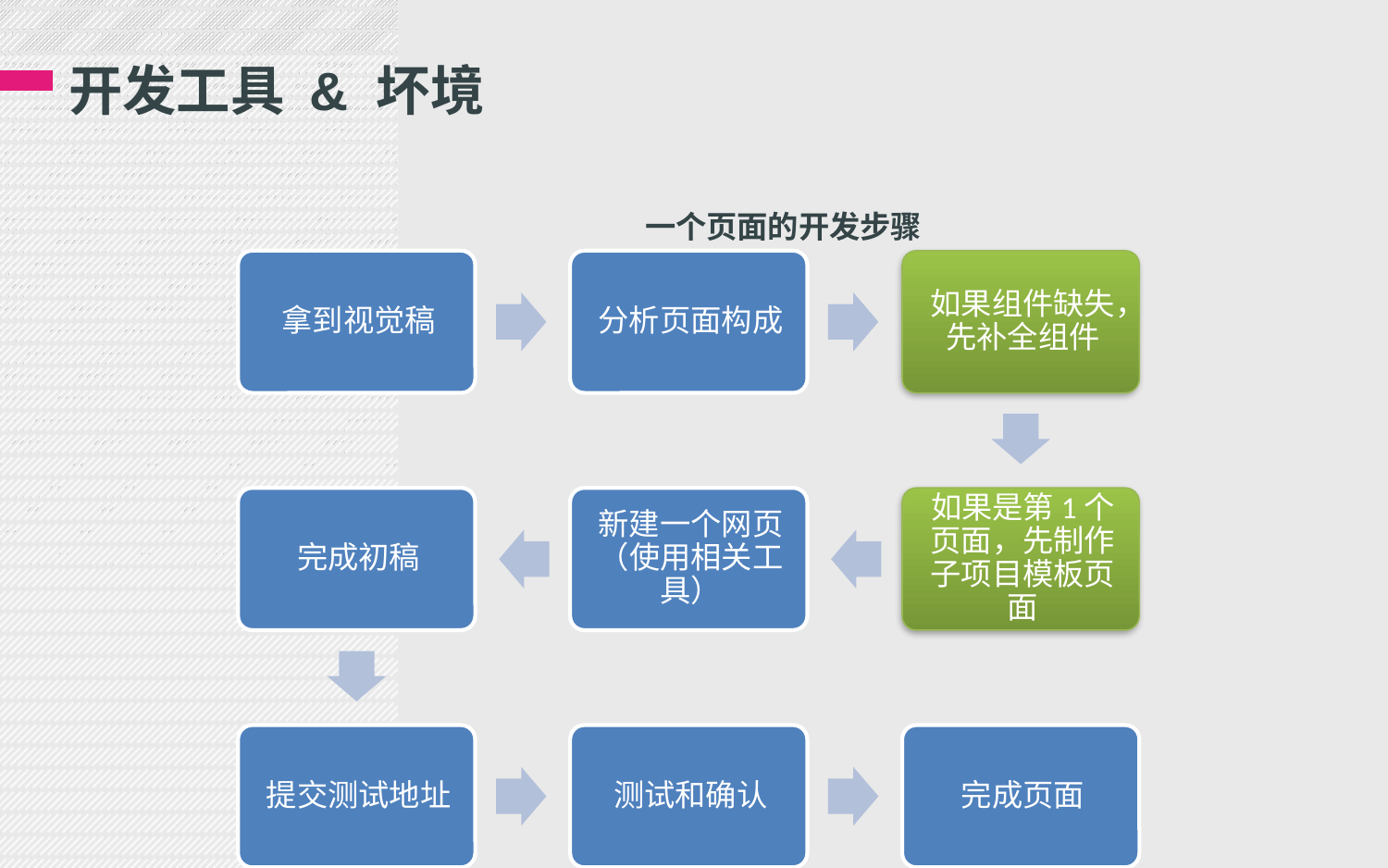

# 开发工具 & 坏境
一个页面的开发步骤
拿到视觉稿

分析页面构成

如果组件缺失，先补全组件

如果是第1个页面，先制作子项目模板页面

新建一个网页（使用相关工具）

完成初稿

提交测试地址

测试和确认

完成页面
TOOLS